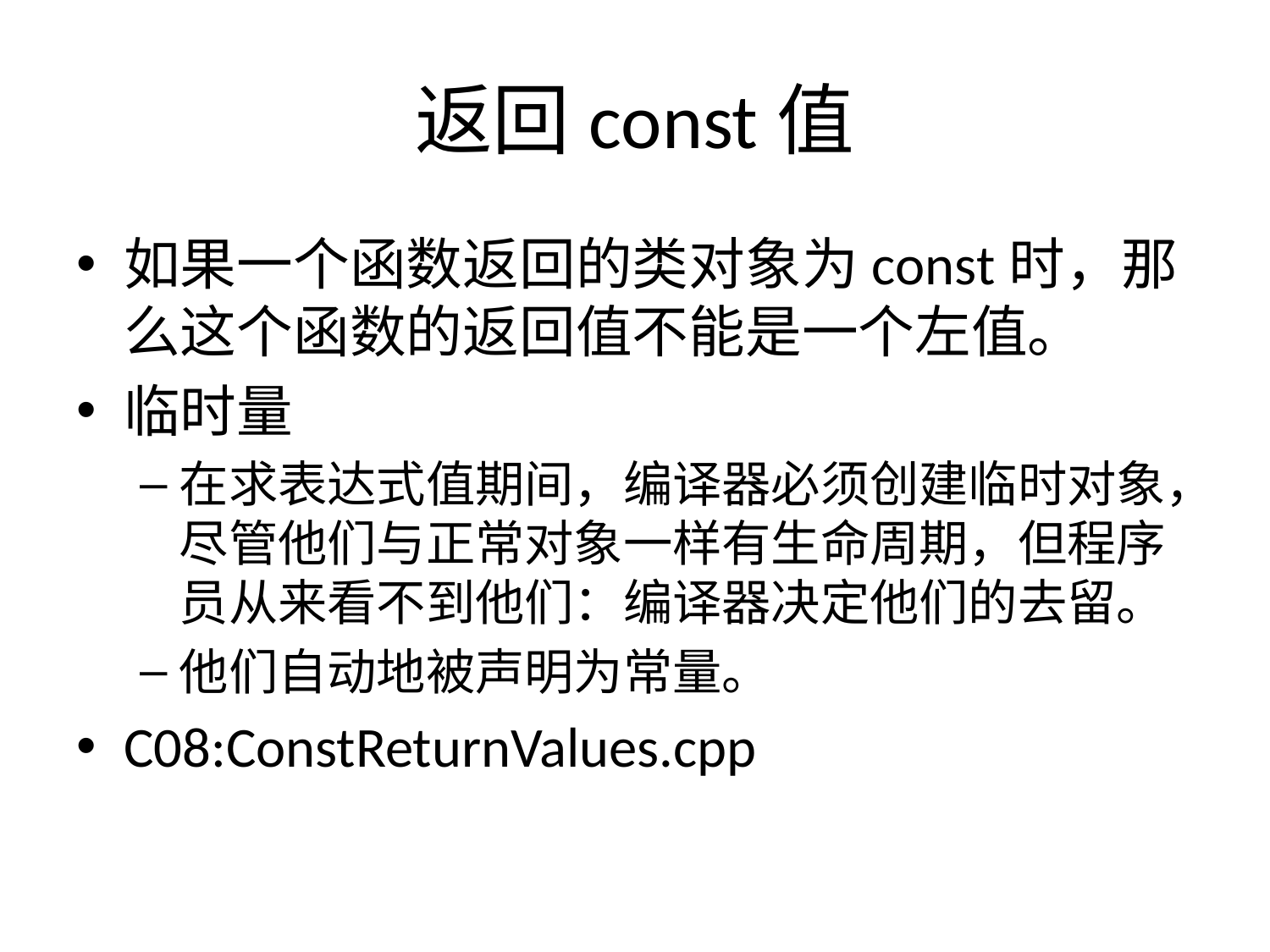

# 返回const值
如果一个函数返回的类对象为const时，那么这个函数的返回值不能是一个左值。
临时量
在求表达式值期间，编译器必须创建临时对象，尽管他们与正常对象一样有生命周期，但程序员从来看不到他们：编译器决定他们的去留。
他们自动地被声明为常量。
C08:ConstReturnValues.cpp